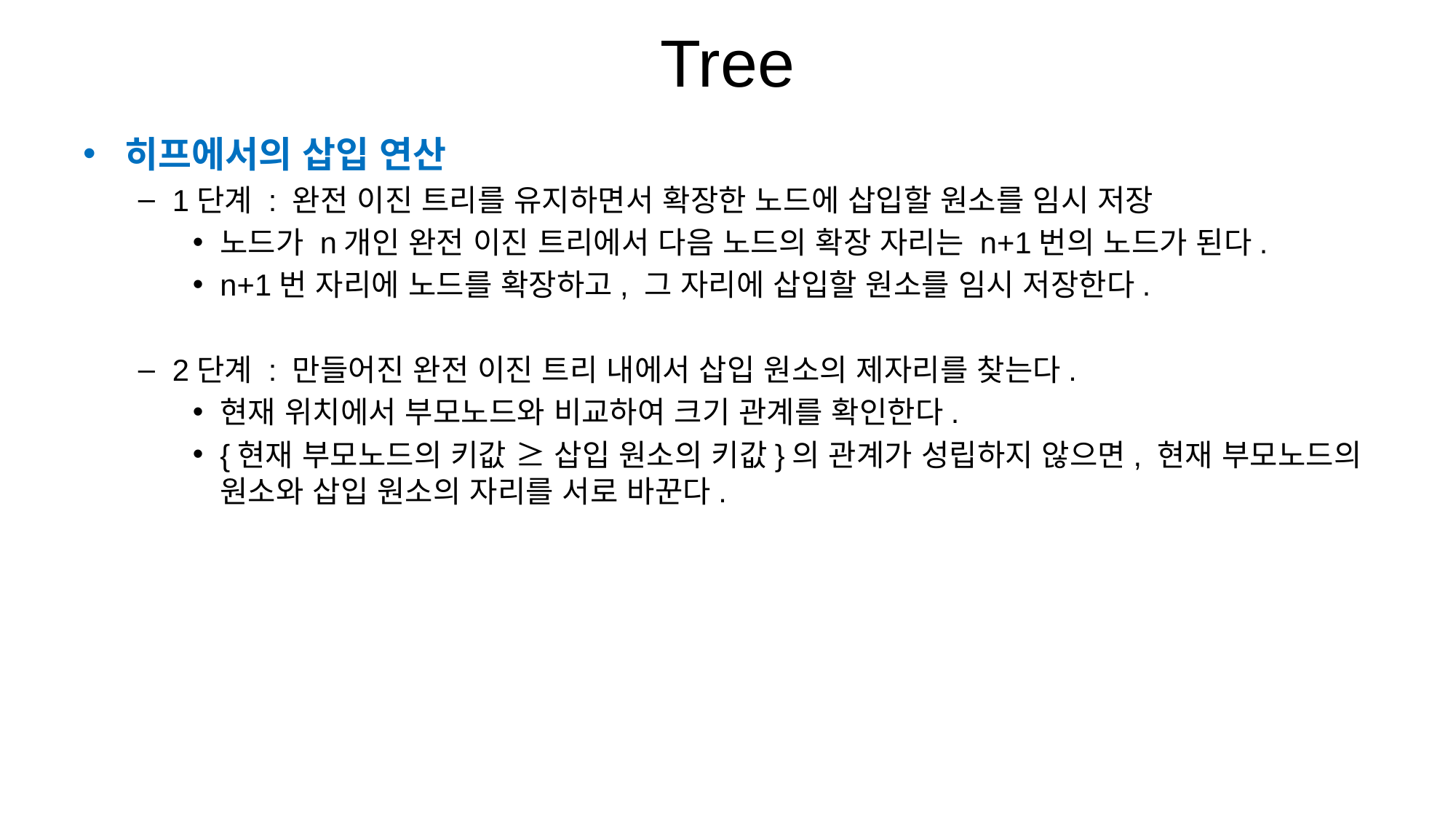

# Tree
히프에서의 삽입 연산
1단계 : 완전 이진 트리를 유지하면서 확장한 노드에 삽입할 원소를 임시 저장
노드가 n개인 완전 이진 트리에서 다음 노드의 확장 자리는 n+1번의 노드가 된다.
n+1번 자리에 노드를 확장하고, 그 자리에 삽입할 원소를 임시 저장한다.

2단계 : 만들어진 완전 이진 트리 내에서 삽입 원소의 제자리를 찾는다.
현재 위치에서 부모노드와 비교하여 크기 관계를 확인한다.
{현재 부모노드의 키값 ≥ 삽입 원소의 키값}의 관계가 성립하지 않으면, 현재 부모노드의 원소와 삽입 원소의 자리를 서로 바꾼다.